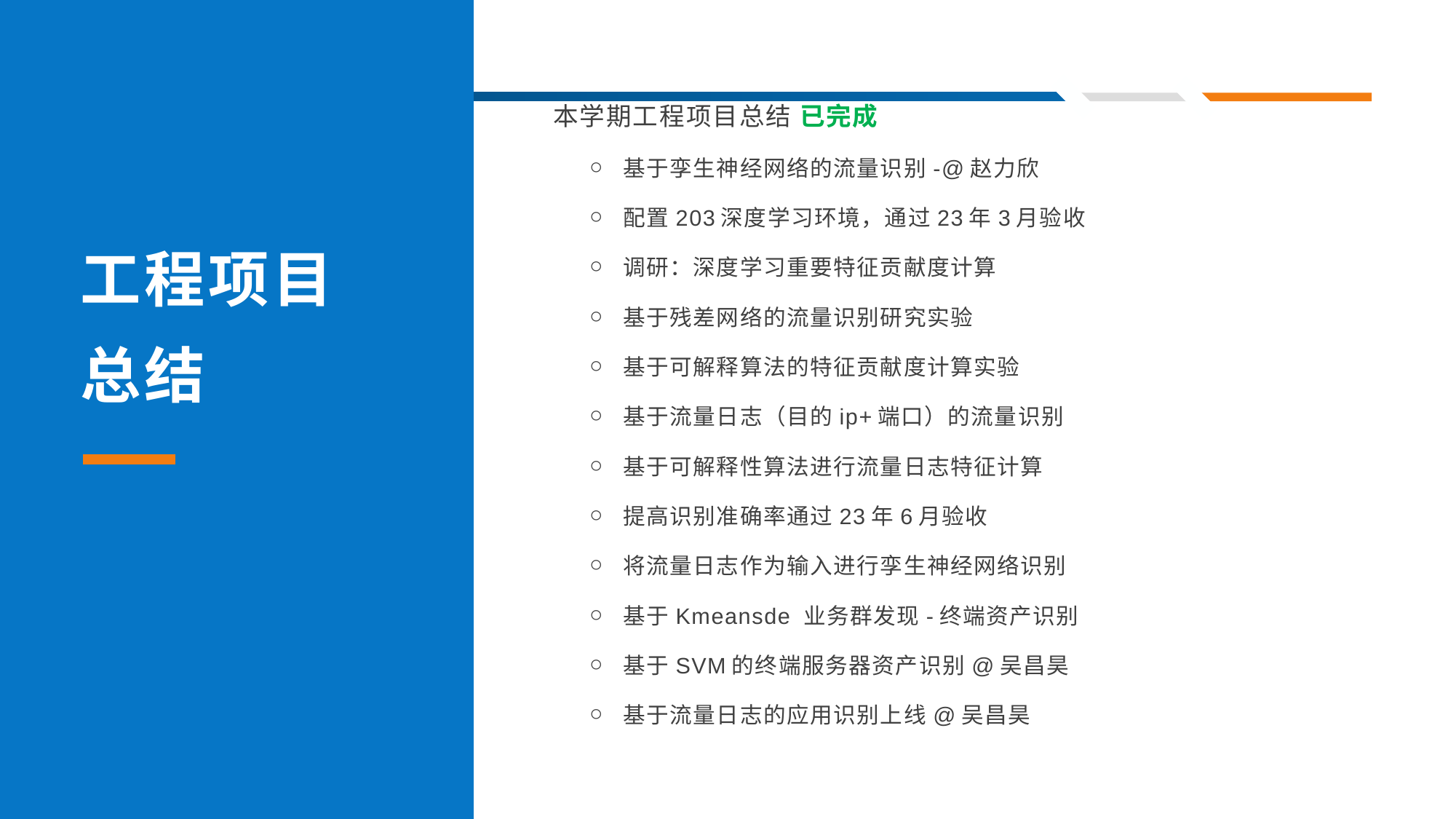

本学期工程项目总结 已完成
基于孪生神经网络的流量识别-@赵力欣
配置203深度学习环境，通过23年3月验收
调研：深度学习重要特征贡献度计算
基于残差网络的流量识别研究实验
基于可解释算法的特征贡献度计算实验
基于流量日志（目的ip+端口）的流量识别
基于可解释性算法进行流量日志特征计算
提高识别准确率通过23年6月验收
将流量日志作为输入进行孪生神经网络识别
基于Kmeansde 业务群发现-终端资产识别
基于SVM的终端服务器资产识别@吴昌昊
基于流量日志的应用识别上线@吴昌昊
工程项目总结